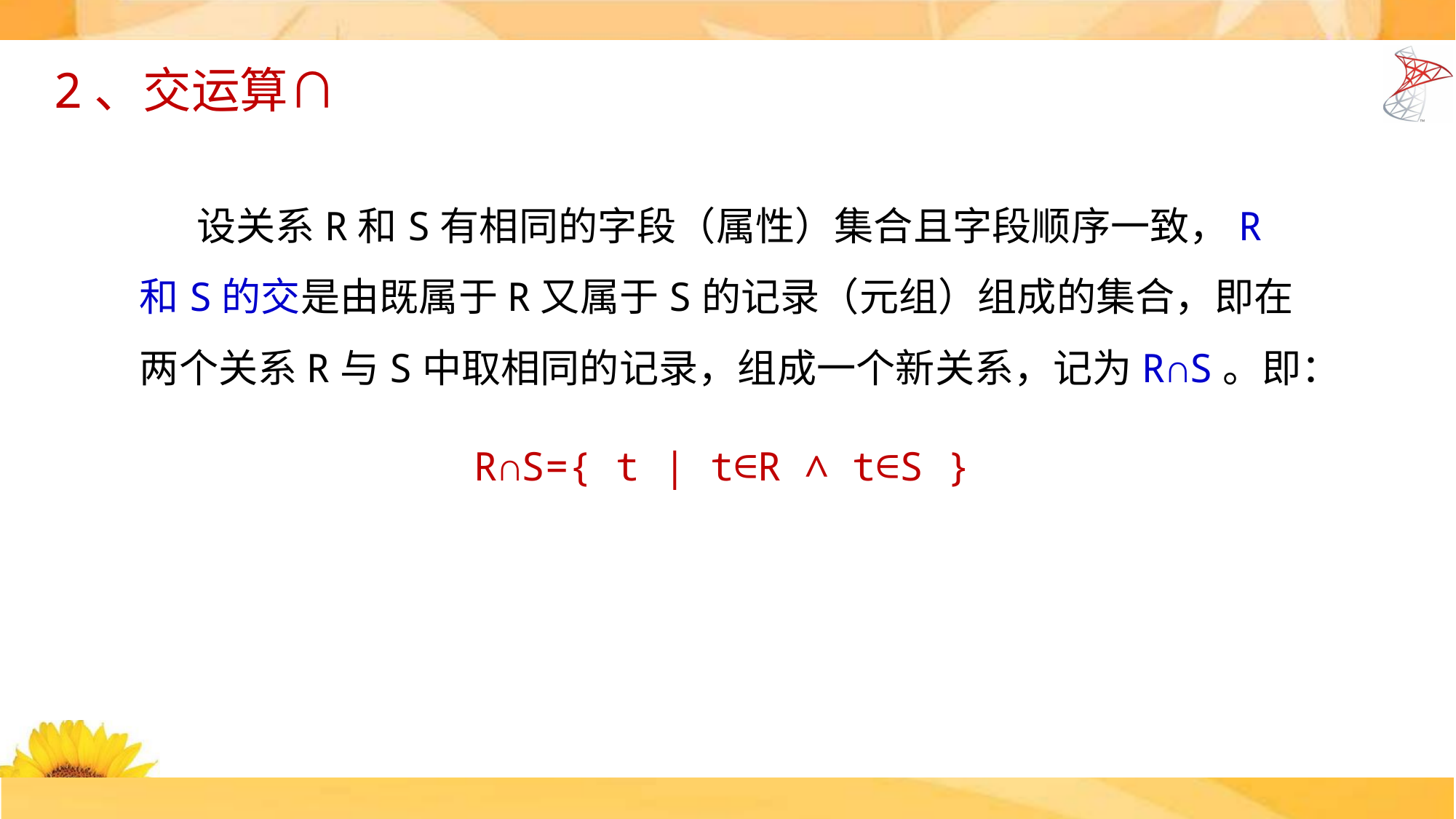

2、交运算∩
　  设关系R和S有相同的字段（属性）集合且字段顺序一致，R和S的交是由既属于R又属于S的记录（元组）组成的集合，即在两个关系R与S中取相同的记录，组成一个新关系，记为R∩S。即：
R∩S={ t | t∈R ∧ t∈S }